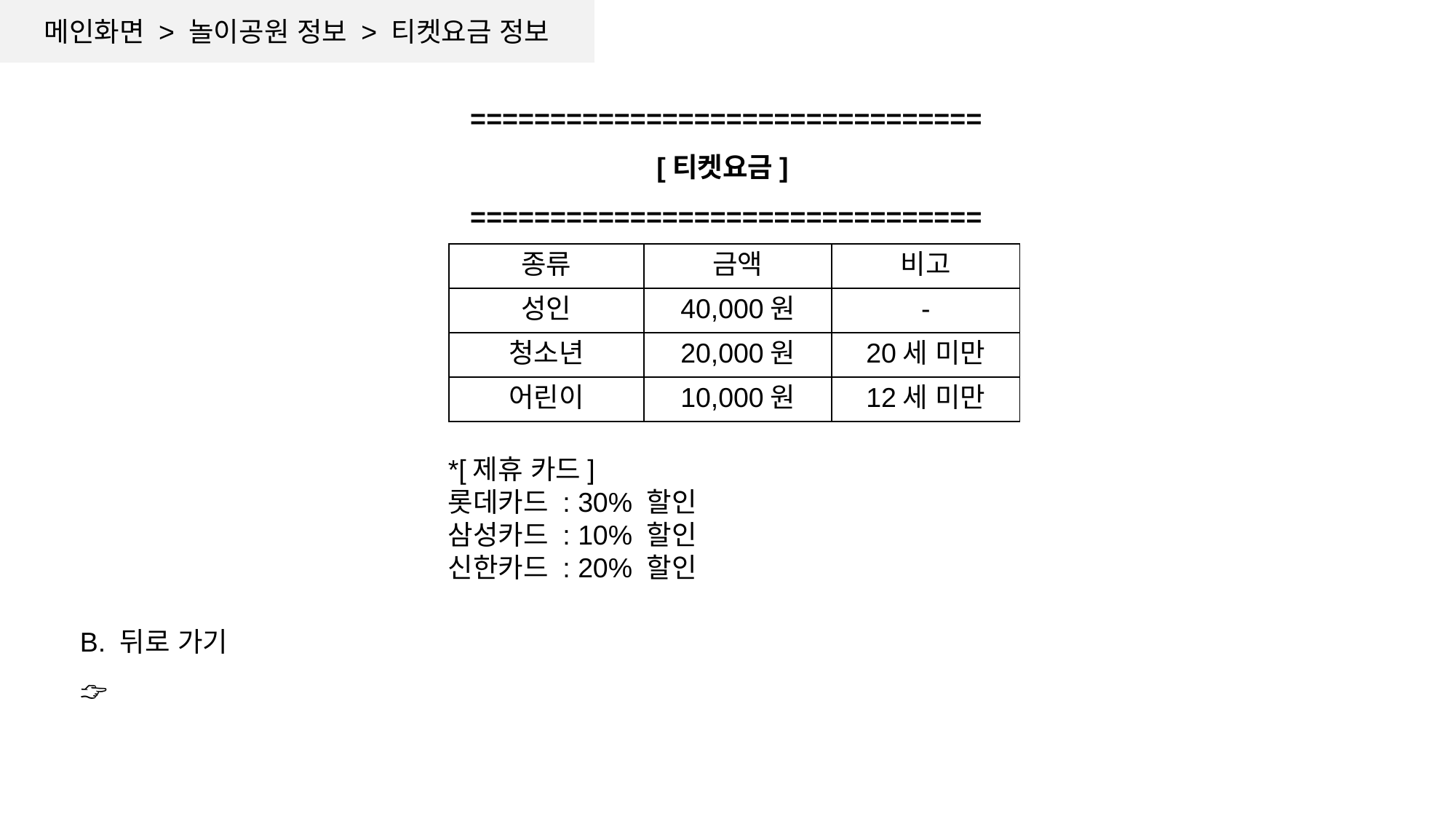

메인화면 > 놀이공원 정보 > 티켓요금 정보
================================
[티켓요금]
================================
| 종류 | 금액 | 비고 |
| --- | --- | --- |
| 성인 | 40,000원 | - |
| 청소년 | 20,000원 | 20세 미만 |
| 어린이 | 10,000원 | 12세 미만 |
*[제휴 카드]
롯데카드 : 30% 할인
삼성카드 : 10% 할인
신한카드 : 20% 할인
B. 뒤로 가기
👉